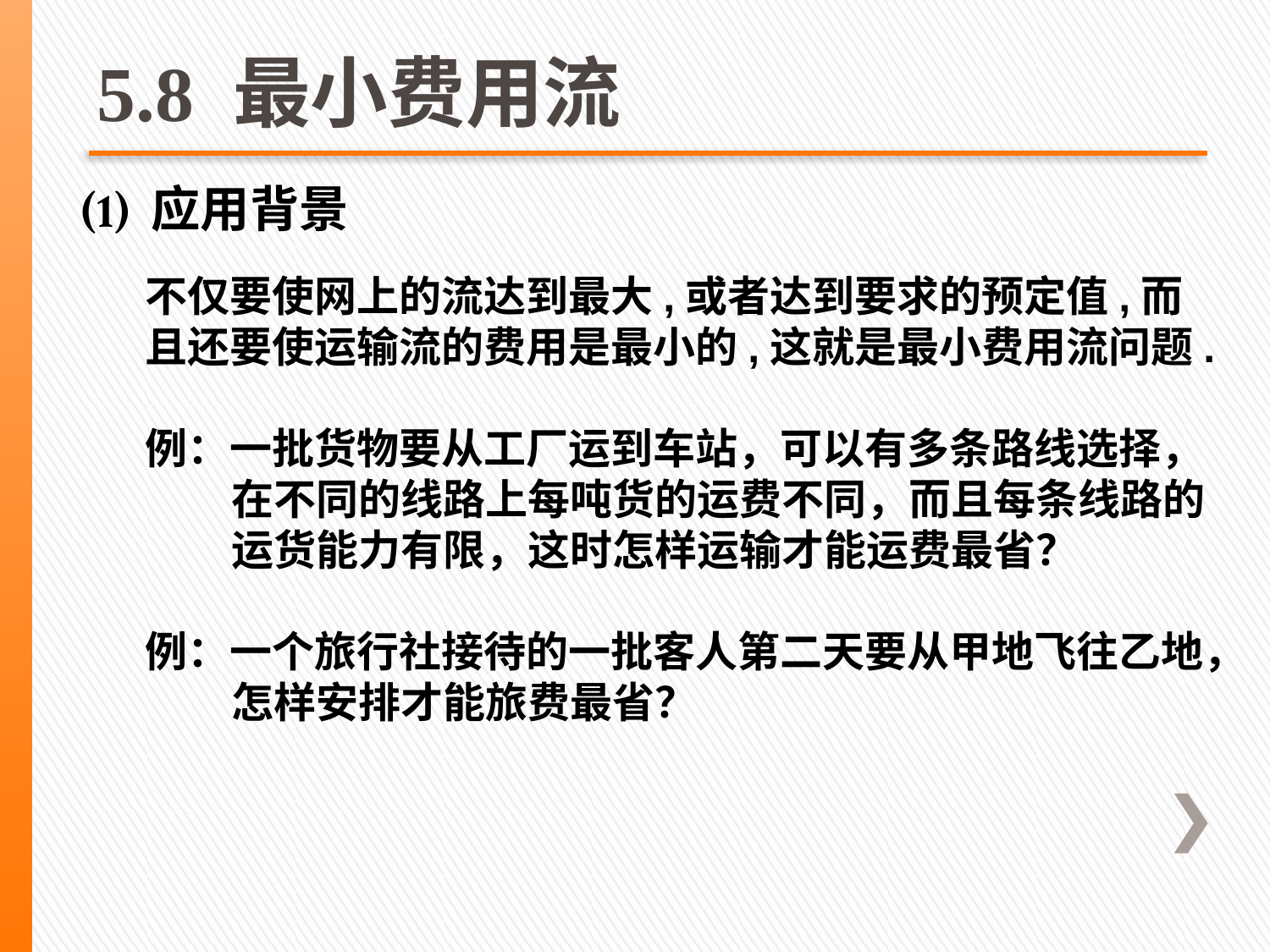

# 5.8 最小费用流
(1) 应用背景
不仅要使网上的流达到最大,或者达到要求的预定值,而且还要使运输流的费用是最小的,这就是最小费用流问题.

例：一批货物要从工厂运到车站，可以有多条路线选择，在不同的线路上每吨货的运费不同，而且每条线路的运货能力有限，这时怎样运输才能运费最省？

例：一个旅行社接待的一批客人第二天要从甲地飞往乙地，怎样安排才能旅费最省？